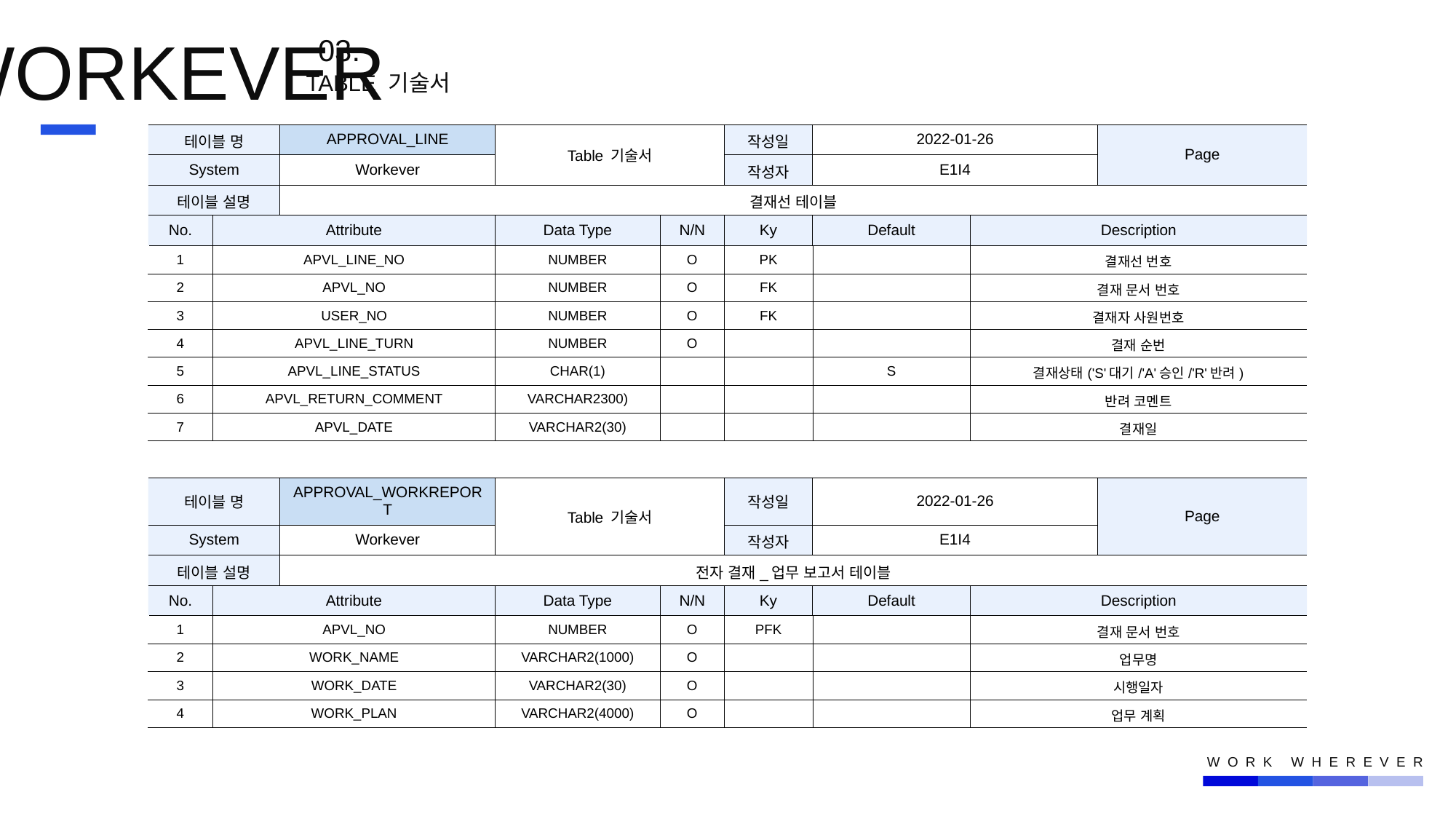

WORKEVER
03.
TABLE 기술서

| 테이블 명 |  | APPROVAL\_LINE | Table 기술서 |  | 작성일 | 2022-01-26 |  | Page |
| --- | --- | --- | --- | --- | --- | --- | --- | --- |
| System |  | Workever |  |  | 작성자 | E1I4 |  |  |
| 테이블 설명 |  | 결재선 테이블 |  |  |  |  |  |  |
| No. | Attribute | Atribute | Data Type | N/N | Ky | Default | Description | Description |
| 1 | APVL\_LINE\_NO | 정의1 | NUMBER | O | PK |  | 결재선 번호 | OOO |
| 2 | APVL\_NO |  | NUMBER | O | FK |  | 결재 문서 번호 |  |
| 3 | USER\_NO |  | NUMBER | O | FK |  | 결재자 사원번호 |  |
| 4 | APVL\_LINE\_TURN |  | NUMBER | O |  |  | 결재 순번 |  |
| 5 | APVL\_LINE\_STATUS |  | CHAR(1) |  |  | S | 결재상태('S'대기/'A'승인/'R'반려) |  |
| 6 | APVL\_RETURN\_COMMENT |  | VARCHAR2300) |  |  |  | 반려 코멘트 |  |
| 7 | APVL\_DATE |  | VARCHAR2(30) |  |  |  | 결재일 |  |
| 테이블 명 |  | APPROVAL\_WORKREPORT | Table 기술서 |  | 작성일 | 2022-01-26 |  | Page |
| --- | --- | --- | --- | --- | --- | --- | --- | --- |
| System |  | Workever |  |  | 작성자 | E1I4 |  |  |
| 테이블 설명 |  | 전자 결재\_업무 보고서 테이블 |  |  |  |  |  |  |
| No. | Attribute | Atribute | Data Type | N/N | Ky | Default | Description | Description |
| 1 | APVL\_NO | 정의1 | NUMBER | O | PFK |  | 결재 문서 번호 | OOO |
| 2 | WORK\_NAME |  | VARCHAR2(1000) | O |  |  | 업무명 |  |
| 3 | WORK\_DATE |  | VARCHAR2(30) | O |  |  | 시행일자 |  |
| 4 | WORK\_PLAN |  | VARCHAR2(4000) | O |  |  | 업무 계획 |  |
WORK WHEREVER